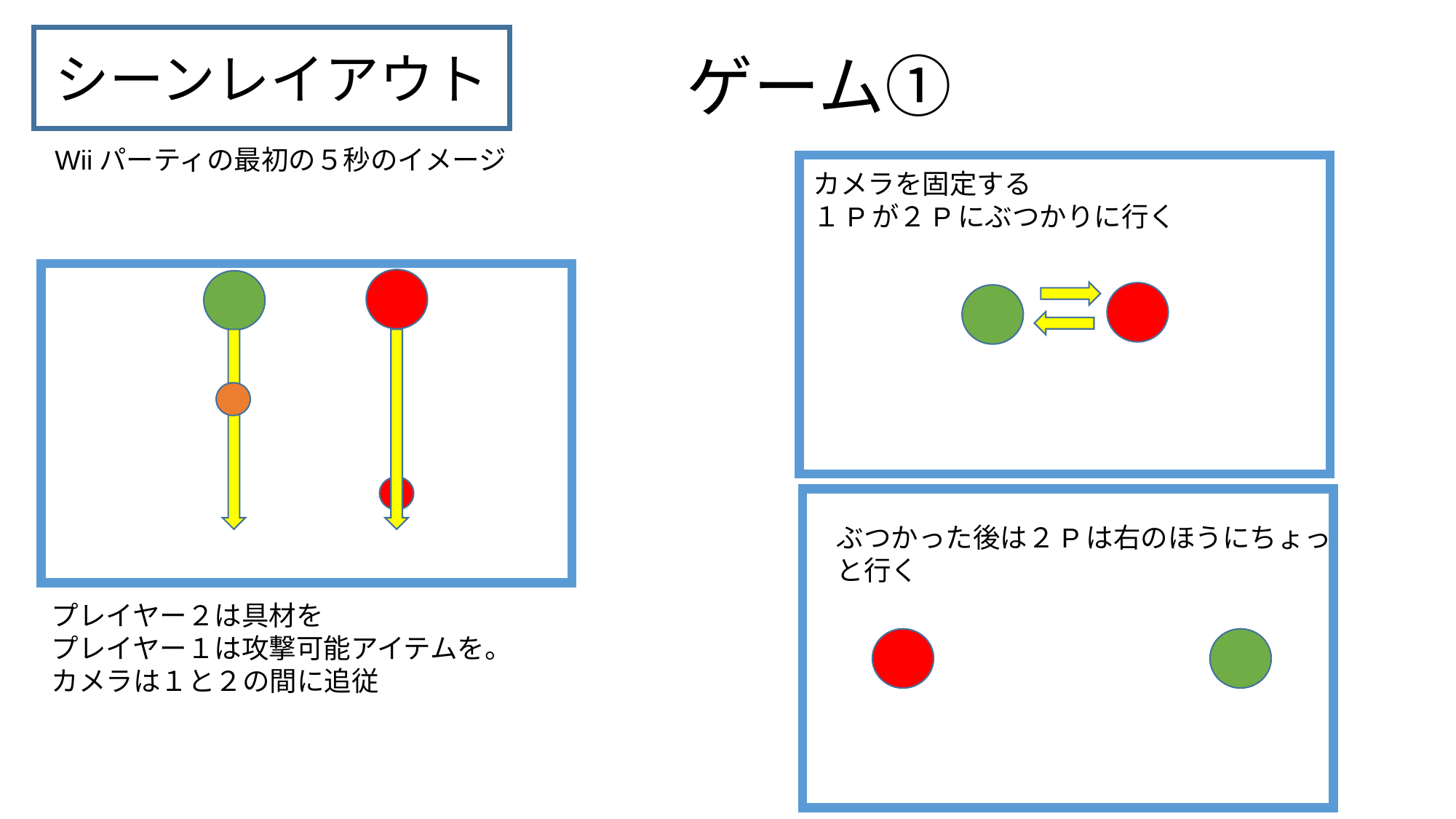

シーンレイアウト
ゲーム①
Wiiパーティの最初の５秒のイメージ

カメラを固定する
１Pが２Pにぶつかりに行く

ぶつかった後は２Pは右のほうにちょっと行く
プレイヤー２は具材を
プレイヤー１は攻撃可能アイテムを。
カメラは１と２の間に追従